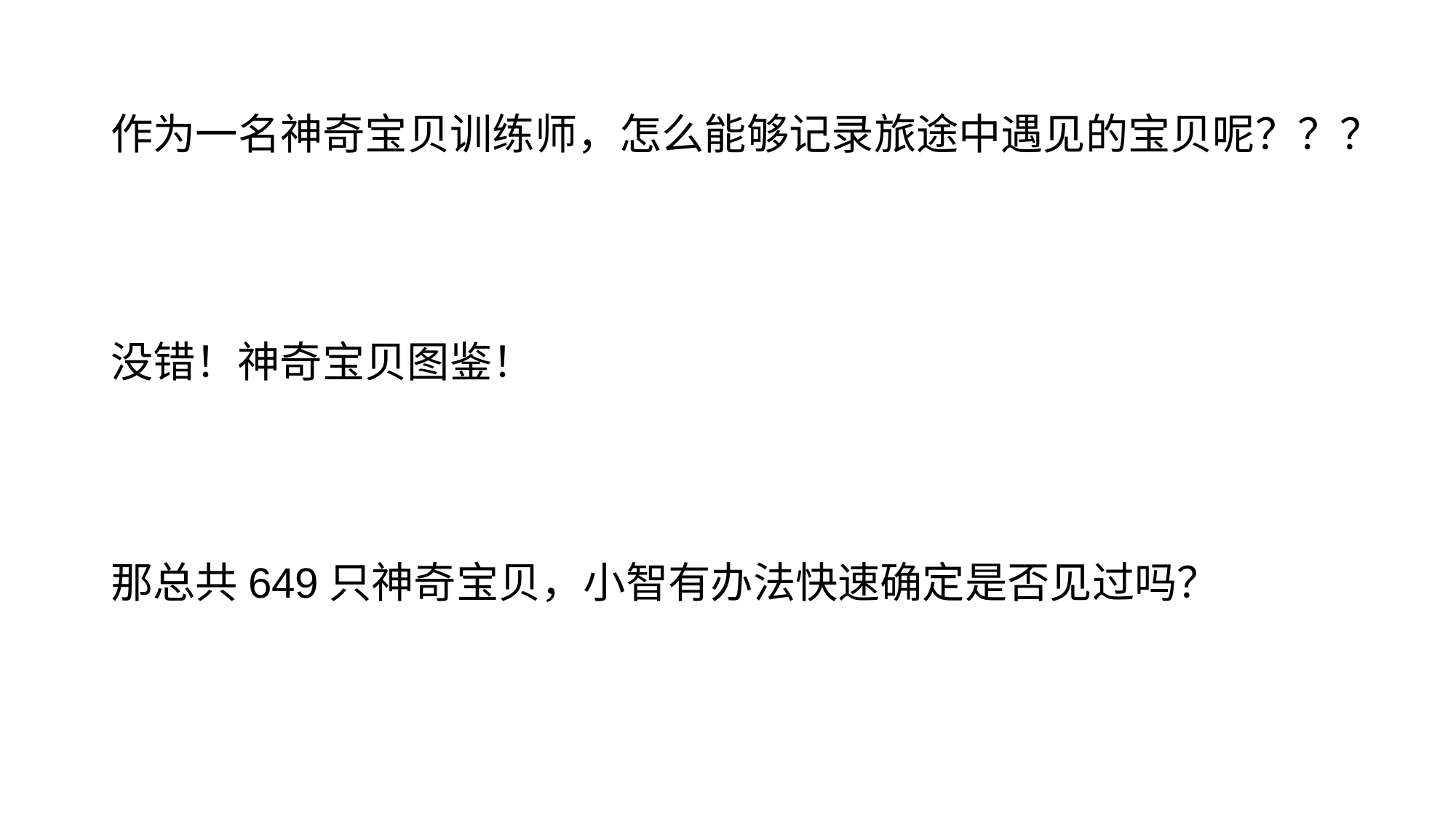

作为一名神奇宝贝训练师，怎么能够记录旅途中遇见的宝贝呢？？？
没错！神奇宝贝图鉴！
那总共649只神奇宝贝，小智有办法快速确定是否见过吗？